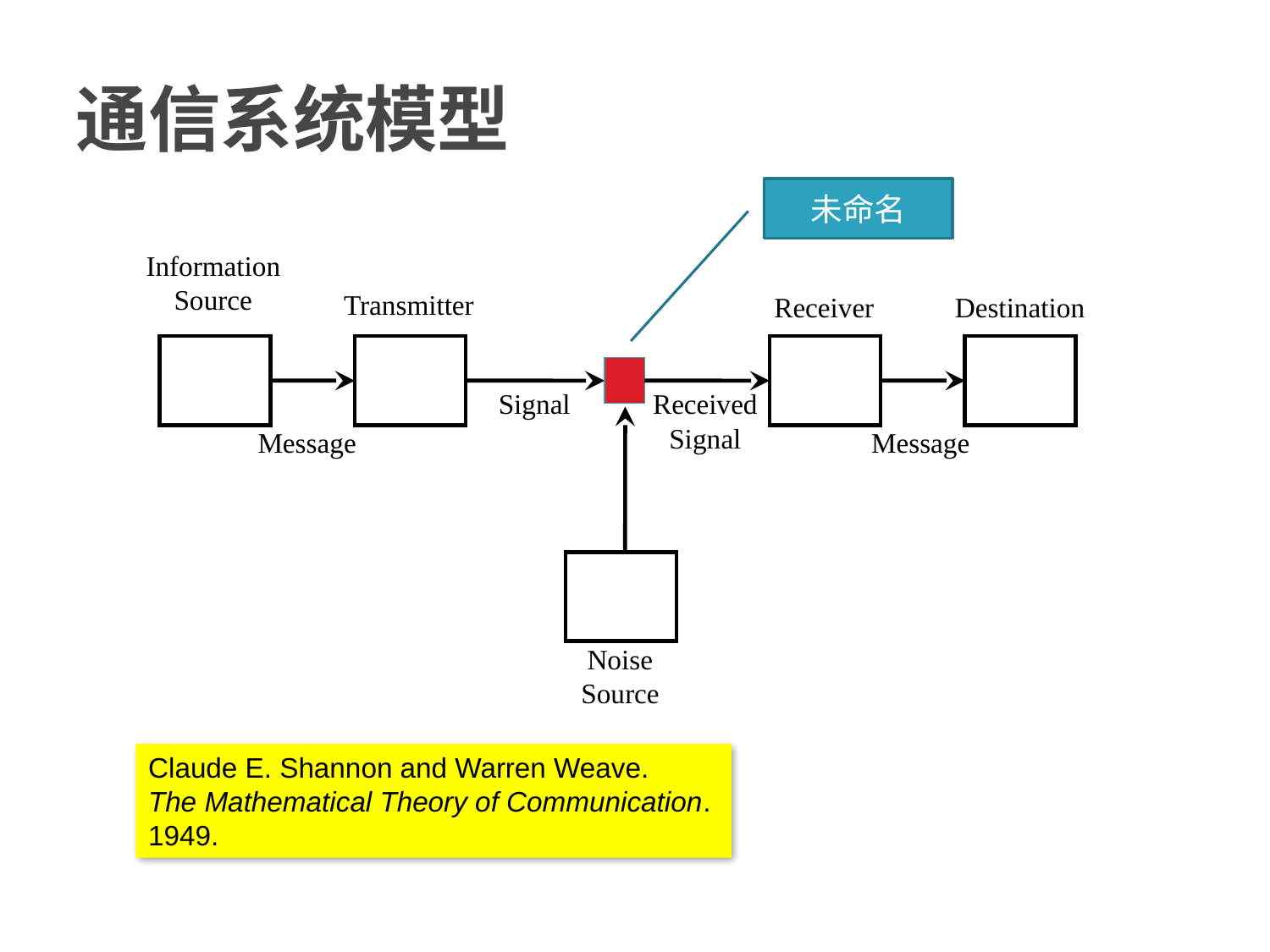

# 通信系统模型
未命名
Information
Source
Transmitter
Receiver
Destination

Signal
Received
Signal

Message
Message

Noise
Source
Claude E. Shannon and Warren Weave.
The Mathematical Theory of Communication.
1949.